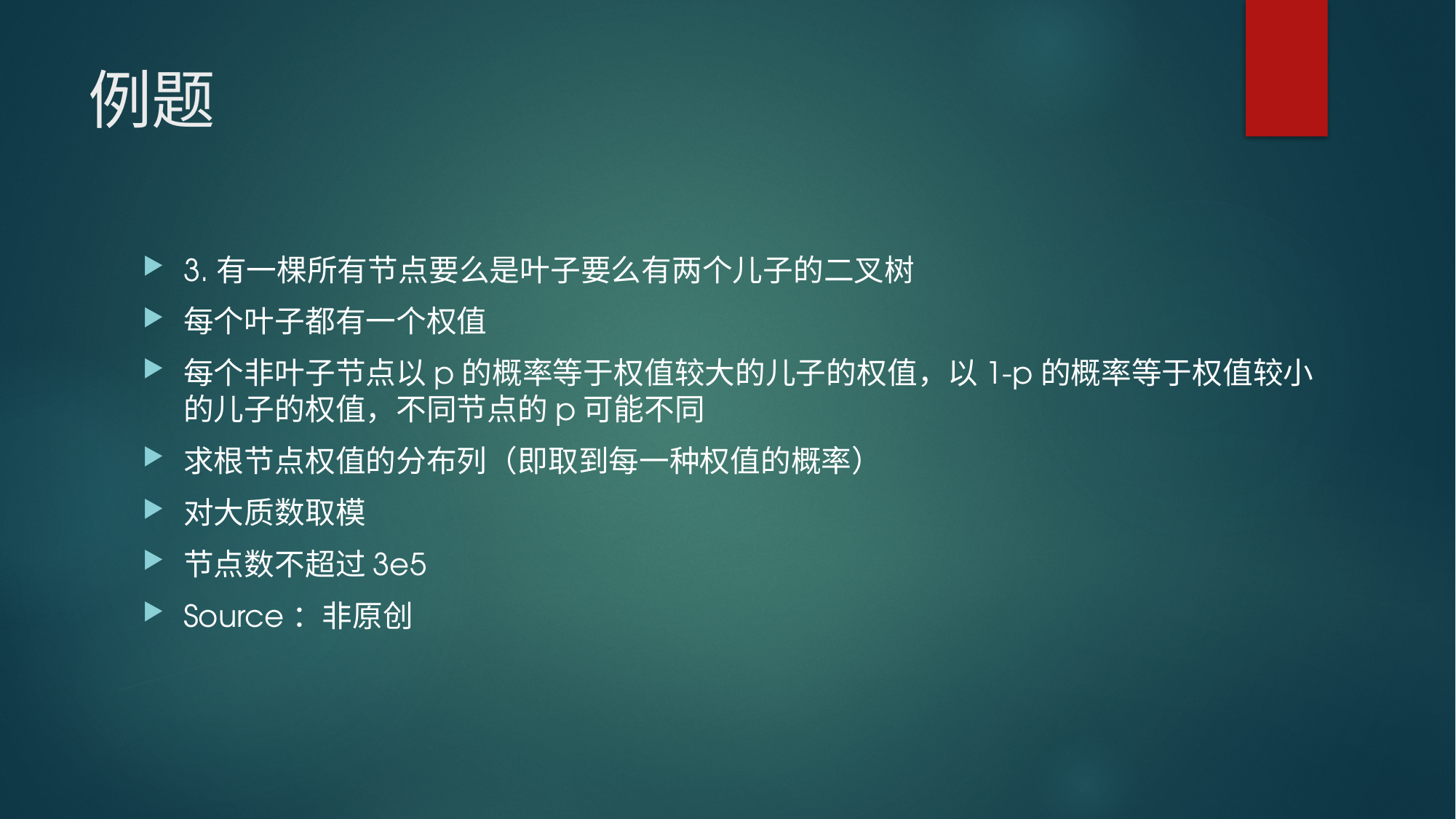

# 例题
3.有一棵所有节点要么是叶子要么有两个儿子的二叉树
每个叶子都有一个权值
每个非叶子节点以p的概率等于权值较大的儿子的权值，以1-p的概率等于权值较小的儿子的权值，不同节点的p可能不同
求根节点权值的分布列（即取到每一种权值的概率）
对大质数取模
节点数不超过3e5
Source：非原创